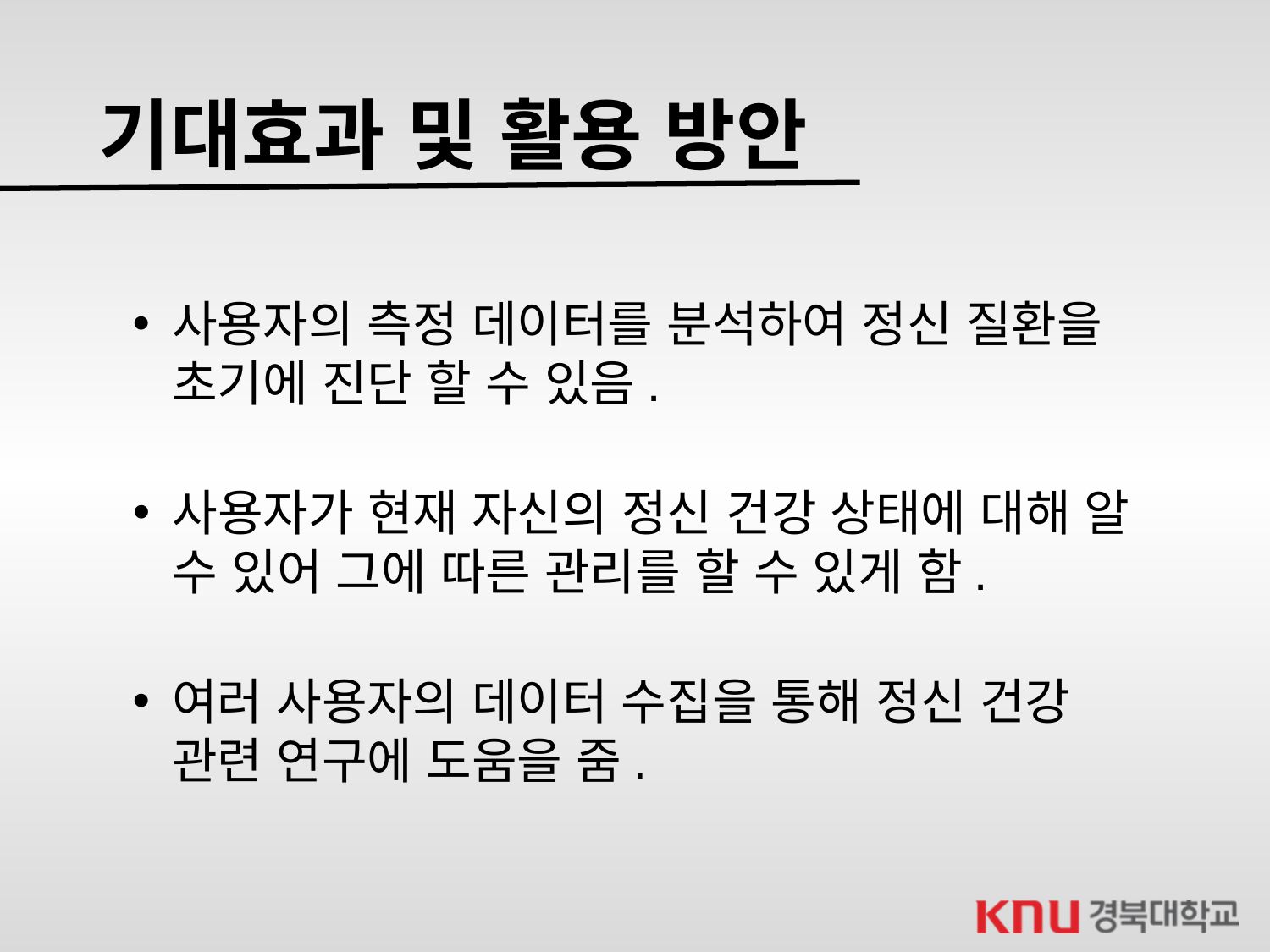

기대효과 및 활용 방안
사용자의 측정 데이터를 분석하여 정신 질환을 초기에 진단 할 수 있음.
사용자가 현재 자신의 정신 건강 상태에 대해 알 수 있어 그에 따른 관리를 할 수 있게 함.
여러 사용자의 데이터 수집을 통해 정신 건강 관련 연구에 도움을 줌.